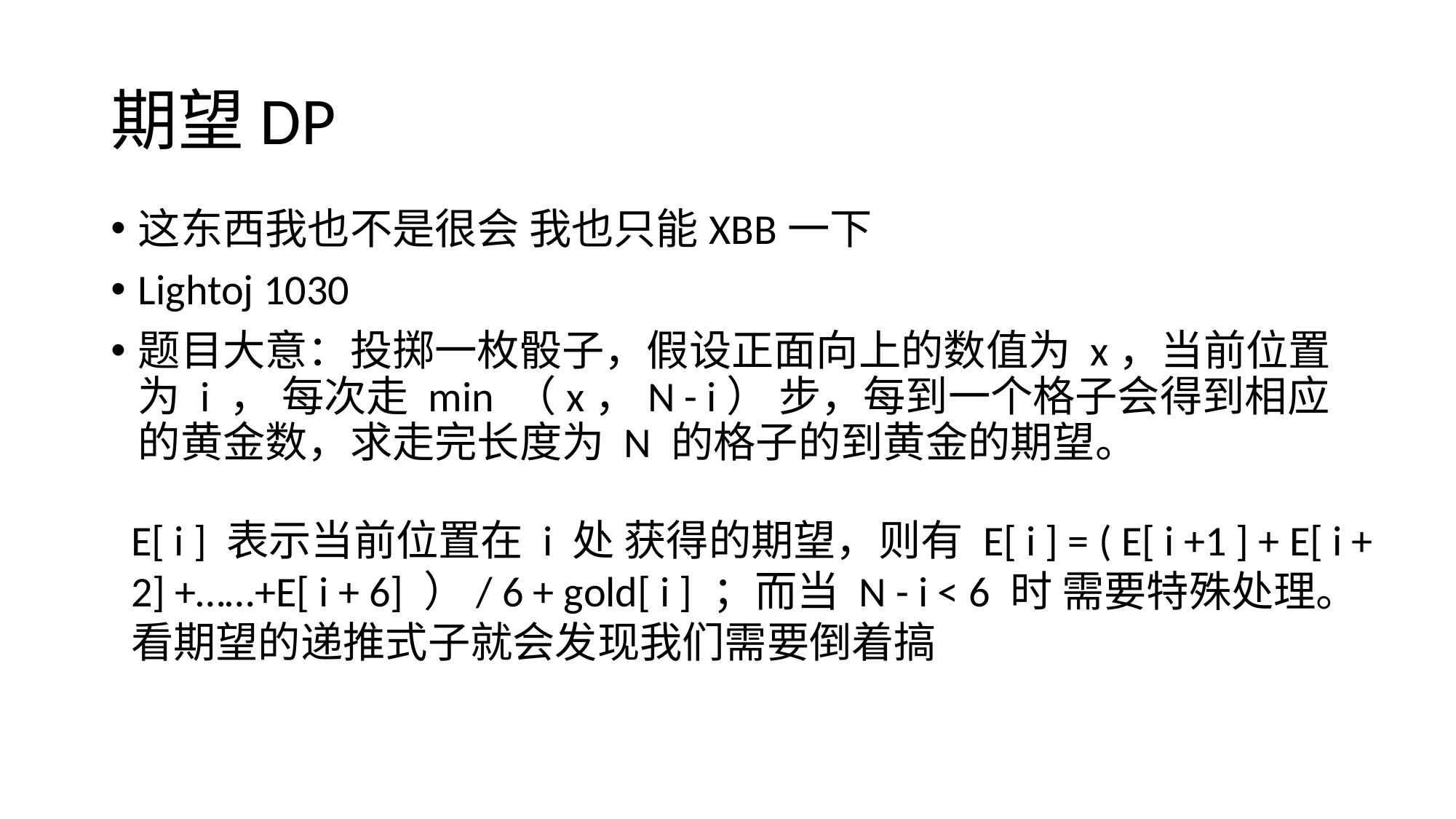

# 期望DP
这东西我也不是很会 我也只能XBB一下
Lightoj 1030
题目大意：投掷一枚骰子，假设正面向上的数值为 x，当前位置为 i ， 每次走 min （x，N - i） 步，每到一个格子会得到相应的黄金数，求走完长度为 N 的格子的到黄金的期望。
E[ i ] 表示当前位置在 i 处 获得的期望，则有 E[ i ] = ( E[ i +1 ] + E[ i + 2] +……+E[ i + 6] ）/ 6 + gold[ i ] ；而当 N - i < 6 时 需要特殊处理。
看期望的递推式子就会发现我们需要倒着搞